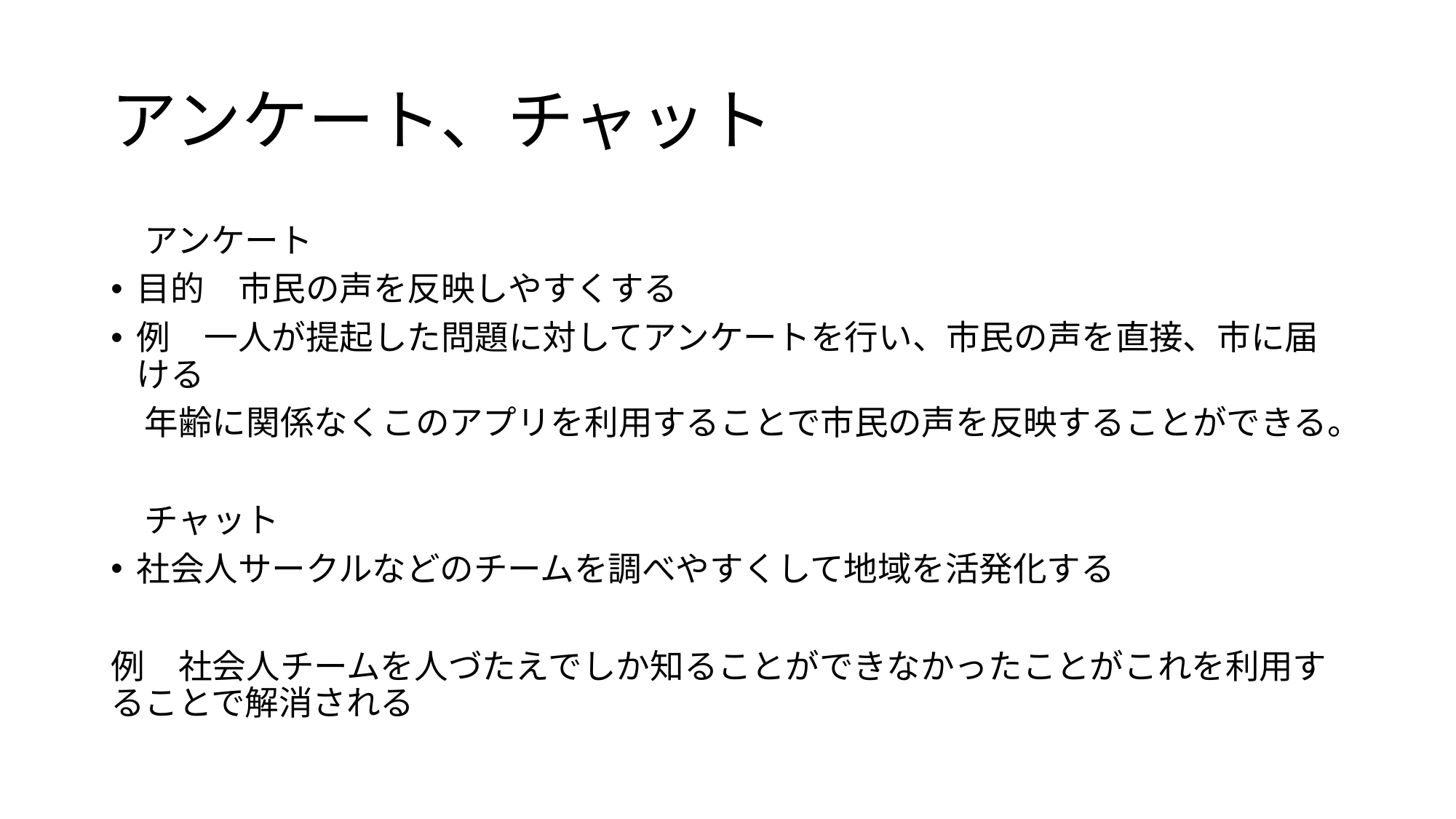

# アンケート、チャット
　アンケート
目的　市民の声を反映しやすくする
例　一人が提起した問題に対してアンケートを行い、市民の声を直接、市に届ける
　年齢に関係なくこのアプリを利用することで市民の声を反映することができる。

　チャット
社会人サークルなどのチームを調べやすくして地域を活発化する

例　社会人チームを人づたえでしか知ることができなかったことがこれを利用することで解消される